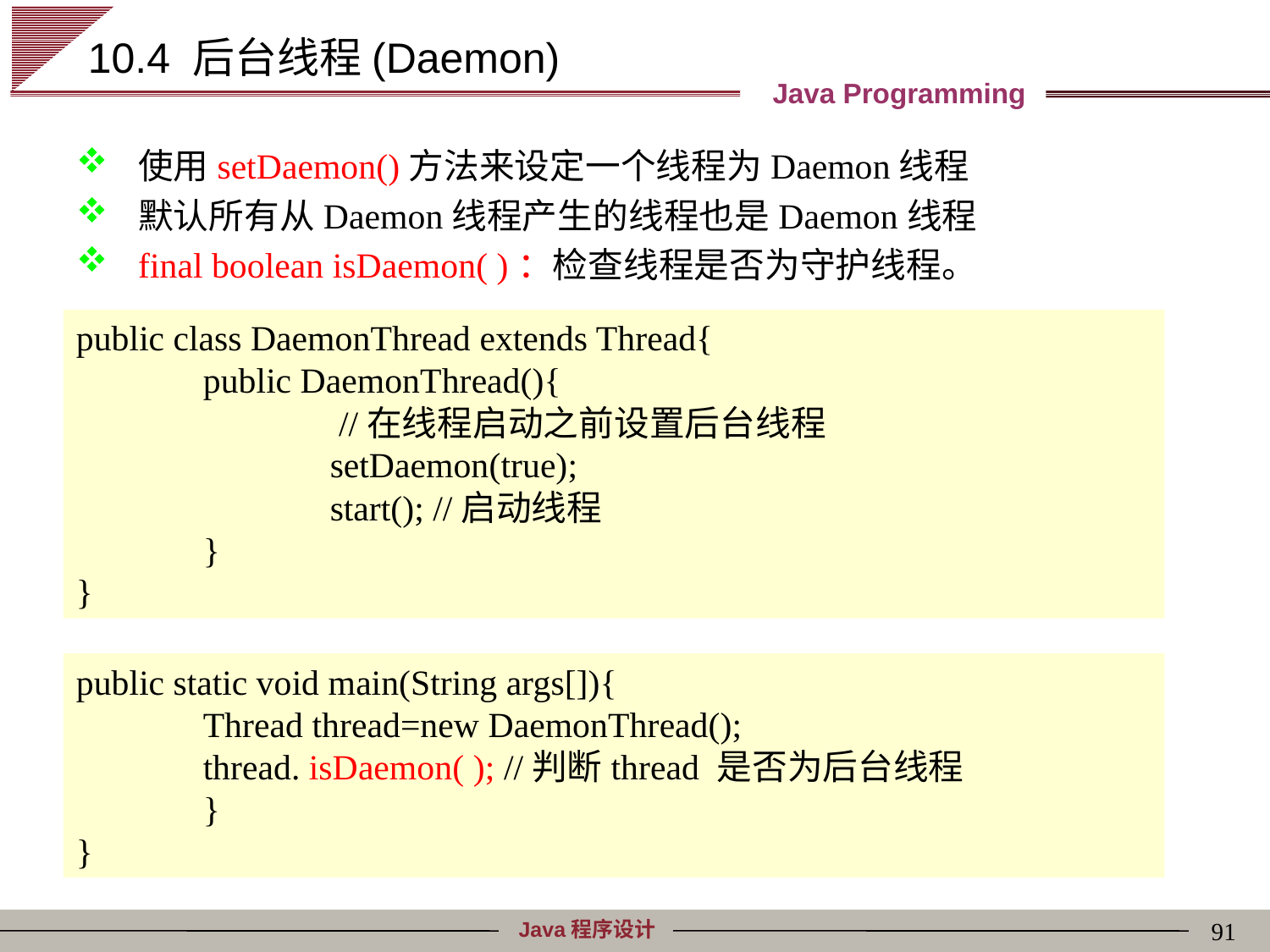

10.4 后台线程(Daemon)
使用setDaemon()方法来设定一个线程为Daemon线程
默认所有从Daemon线程产生的线程也是Daemon线程
final boolean isDaemon( )：检查线程是否为守护线程。
public class DaemonThread extends Thread{
	public DaemonThread(){
		 //在线程启动之前设置后台线程
		setDaemon(true);
		start(); //启动线程
	}
}
public static void main(String args[]){
	Thread thread=new DaemonThread();
	thread. isDaemon( ); //判断thread 是否为后台线程
	}
}